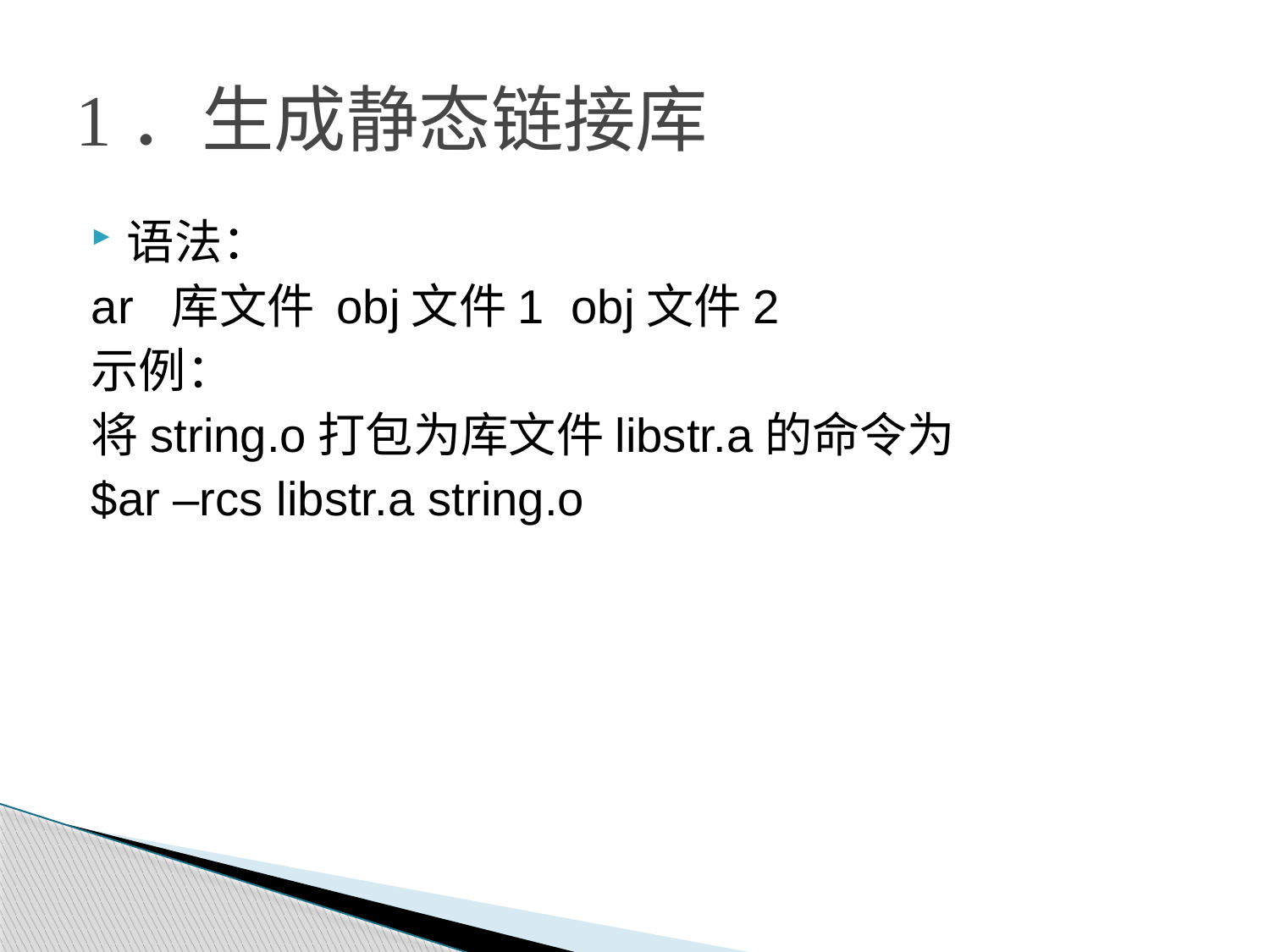

# 1．生成静态链接库
语法：
ar  库文件 obj文件1  obj文件2
示例：
将string.o打包为库文件libstr.a的命令为
$ar –rcs libstr.a string.o